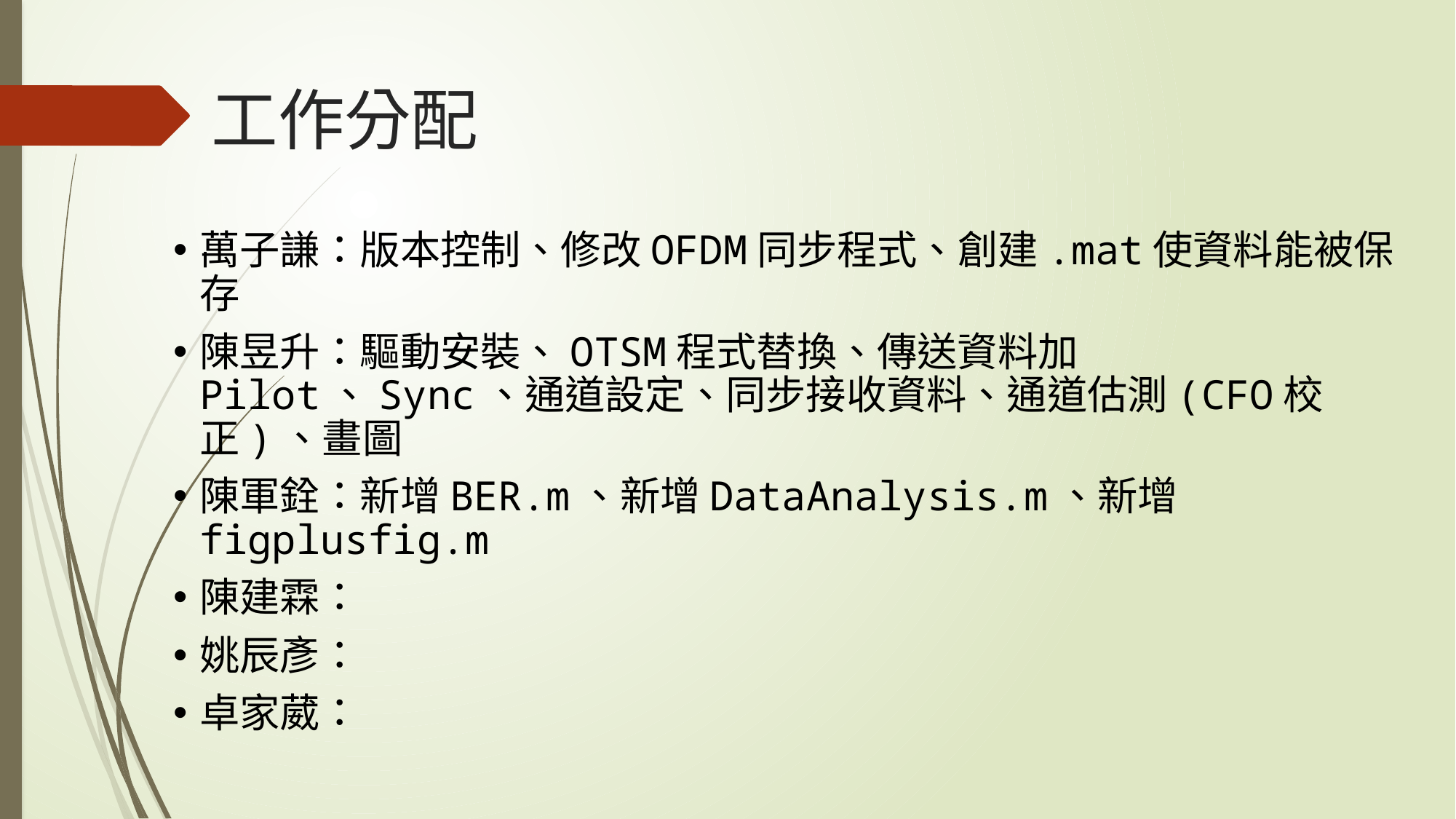

# 工作分配
萬子謙：版本控制、修改OFDM同步程式、創建.mat使資料能被保存
陳昱升：驅動安裝、OTSM程式替換、傳送資料加Pilot、Sync、通道設定、同步接收資料、通道估測(CFO校正)、畫圖
陳軍銓：新增BER.m、新增DataAnalysis.m、新增figplusfig.m
陳建霖：
姚辰彥：
卓家葳：